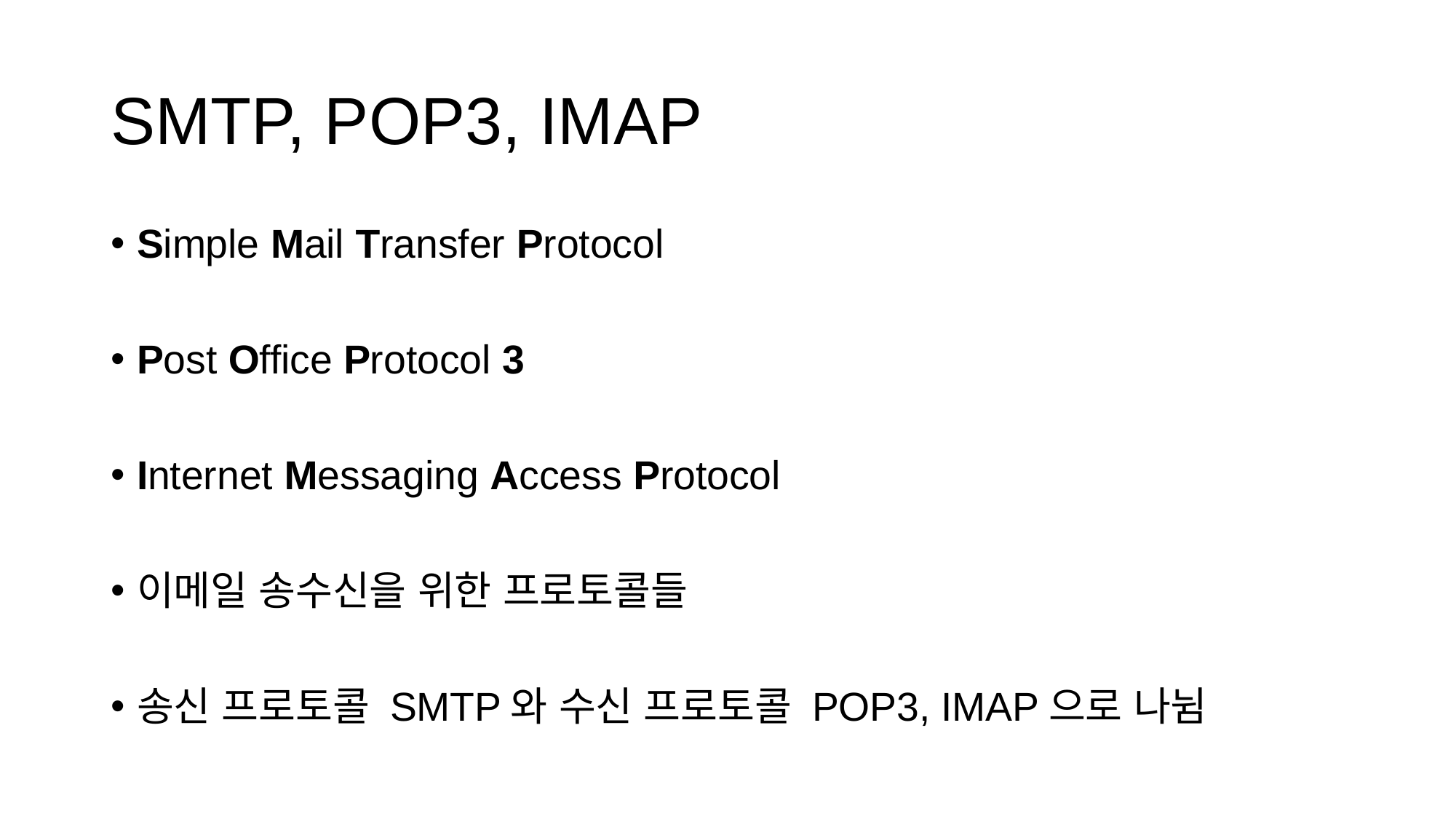

# SMTP, POP3, IMAP
Simple Mail Transfer Protocol

Post Office Protocol 3

Internet Messaging Access Protocol

이메일 송수신을 위한 프로토콜들

송신 프로토콜 SMTP와 수신 프로토콜 POP3, IMAP으로 나뉨